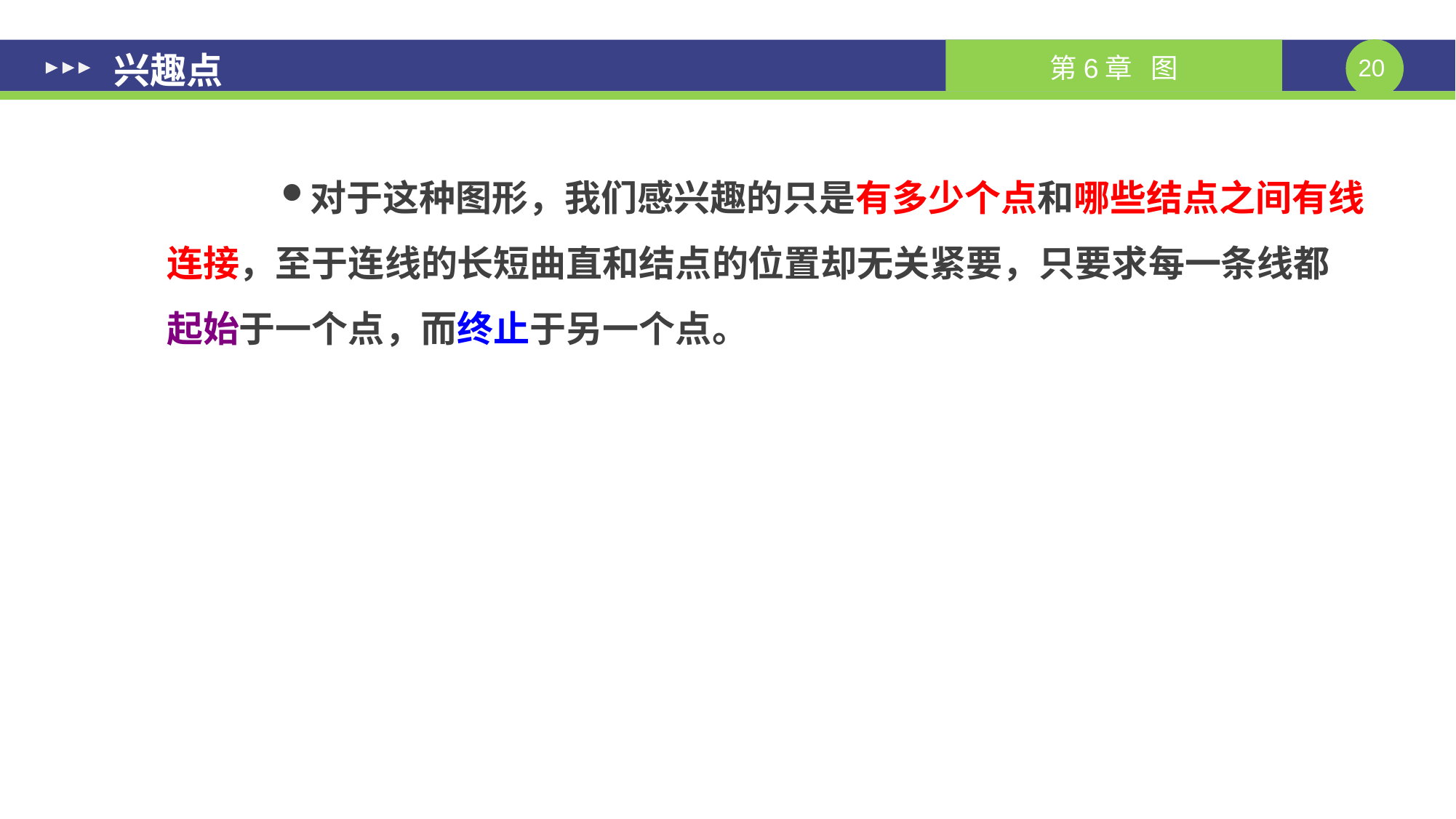

兴趣点
对于这种图形，我们感兴趣的只是有多少个点和哪些结点之间有线连接，至于连线的长短曲直和结点的位置却无关紧要，只要求每一条线都起始于一个点，而终止于另一个点。